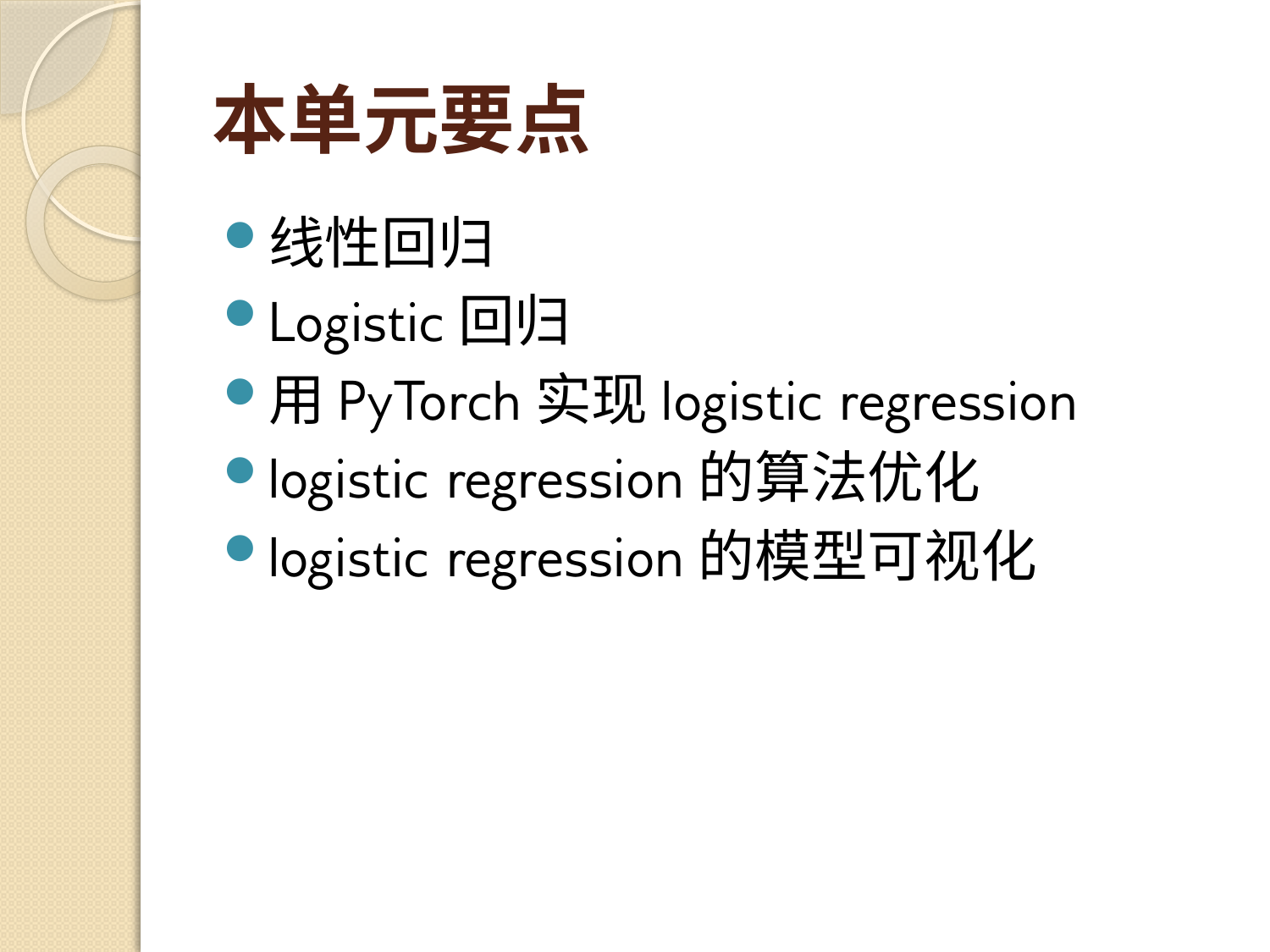

# 本单元要点
线性回归
Logistic回归
用PyTorch实现logistic regression
logistic regression的算法优化
logistic regression的模型可视化